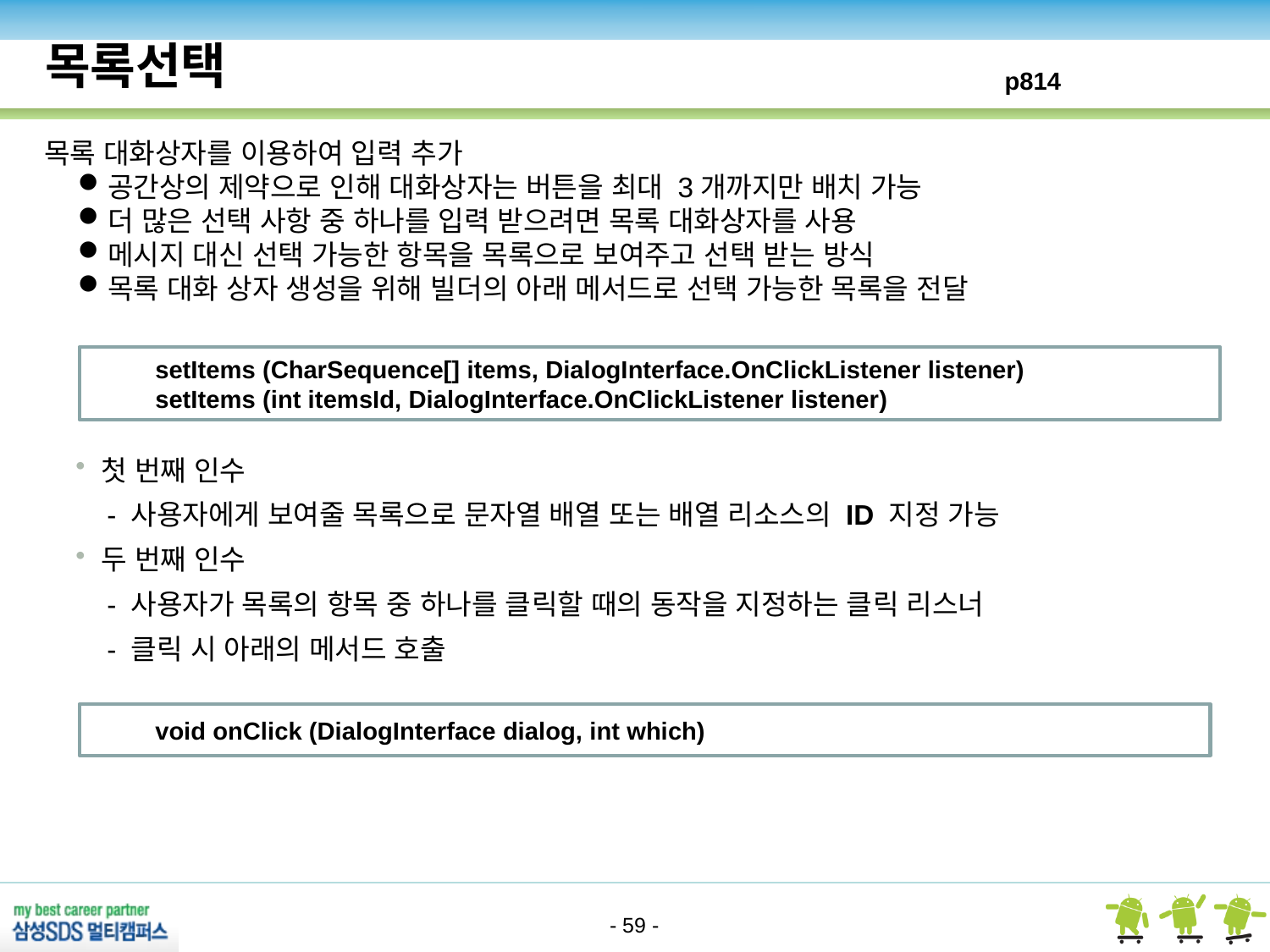

목록선택
p814
목록 대화상자를 이용하여 입력 추가
공간상의 제약으로 인해 대화상자는 버튼을 최대 3개까지만 배치 가능
더 많은 선택 사항 중 하나를 입력 받으려면 목록 대화상자를 사용
메시지 대신 선택 가능한 항목을 목록으로 보여주고 선택 받는 방식
목록 대화 상자 생성을 위해 빌더의 아래 메서드로 선택 가능한 목록을 전달
setItems (CharSequence[] items, DialogInterface.OnClickListener listener)
setItems (int itemsId, DialogInterface.OnClickListener listener)
첫 번째 인수
    - 사용자에게 보여줄 목록으로 문자열 배열 또는 배열 리소스의 ID 지정 가능
두 번째 인수
    - 사용자가 목록의 항목 중 하나를 클릭할 때의 동작을 지정하는 클릭 리스너
    - 클릭 시 아래의 메서드 호출
void onClick (DialogInterface dialog, int which)
- 59 -